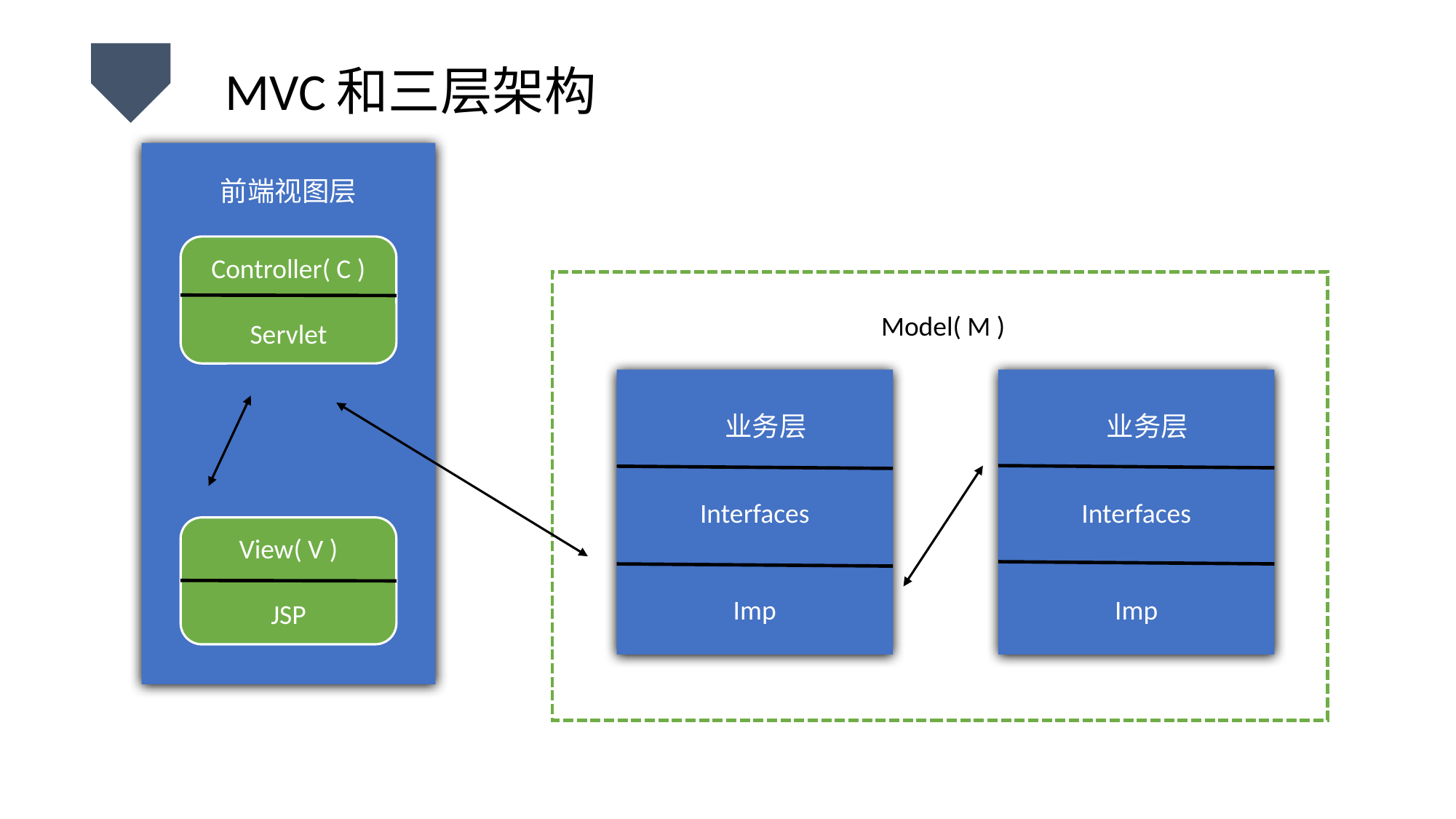

# MVC和三层架构

前端视图层
Controller( C )

Servlet

Model( M )
Interfaces
Interfaces
业务层
业务层
View( V )

JSP
Imp
Imp